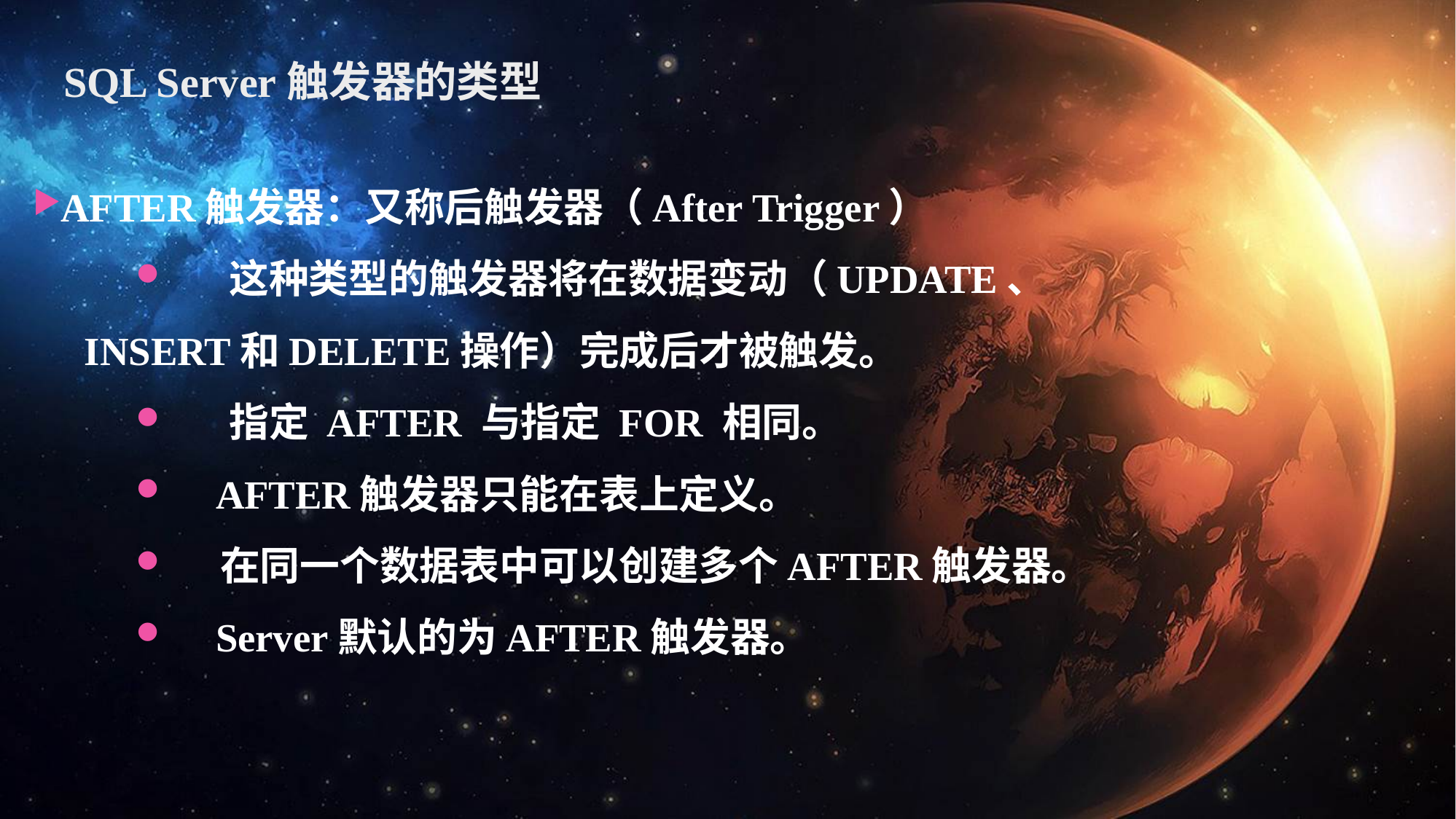

# SQL Server触发器的类型
AFTER触发器：又称后触发器（After Trigger）
      这种类型的触发器将在数据变动（UPDATE、INSERT和DELETE操作）完成后才被触发。
      指定 AFTER 与指定 FOR 相同。
     AFTER触发器只能在表上定义。
     在同一个数据表中可以创建多个AFTER触发器。
     Server默认的为AFTER触发器。